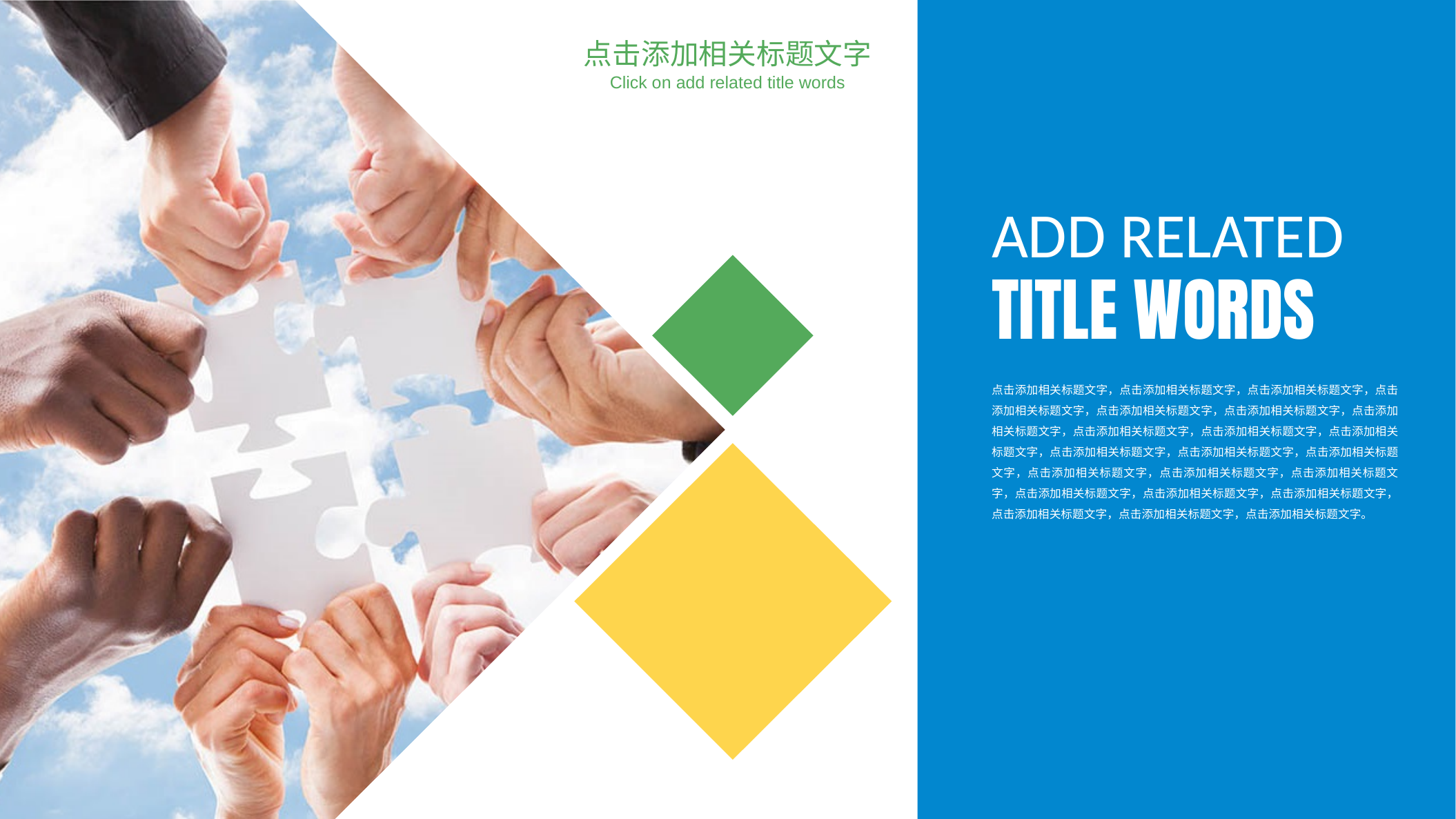

点击添加相关标题文字
Click on add related title words
ADD RELATED
TITLE WORDS

点击添加相关标题文字，点击添加相关标题文字，点击添加相关标题文字，点击添加相关标题文字，点击添加相关标题文字，点击添加相关标题文字，点击添加相关标题文字，点击添加相关标题文字，点击添加相关标题文字，点击添加相关标题文字，点击添加相关标题文字，点击添加相关标题文字，点击添加相关标题文字，点击添加相关标题文字，点击添加相关标题文字，点击添加相关标题文字，点击添加相关标题文字，点击添加相关标题文字，点击添加相关标题文字，点击添加相关标题文字，点击添加相关标题文字，点击添加相关标题文字。